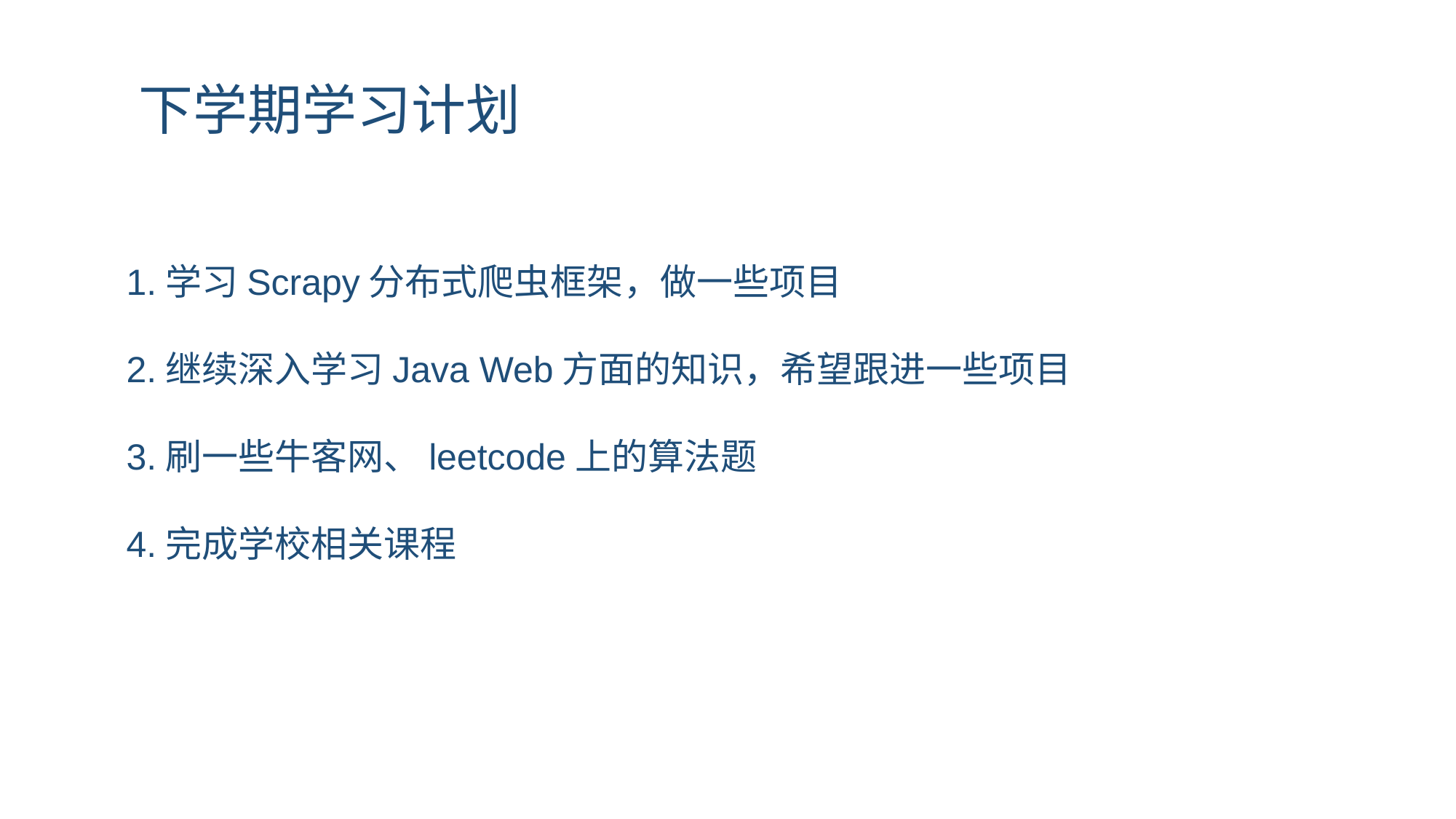

下学期学习计划
1.学习Scrapy分布式爬虫框架，做一些项目

2.继续深入学习Java Web方面的知识，希望跟进一些项目

3.刷一些牛客网、leetcode上的算法题

4.完成学校相关课程

汇报人： 秦冲